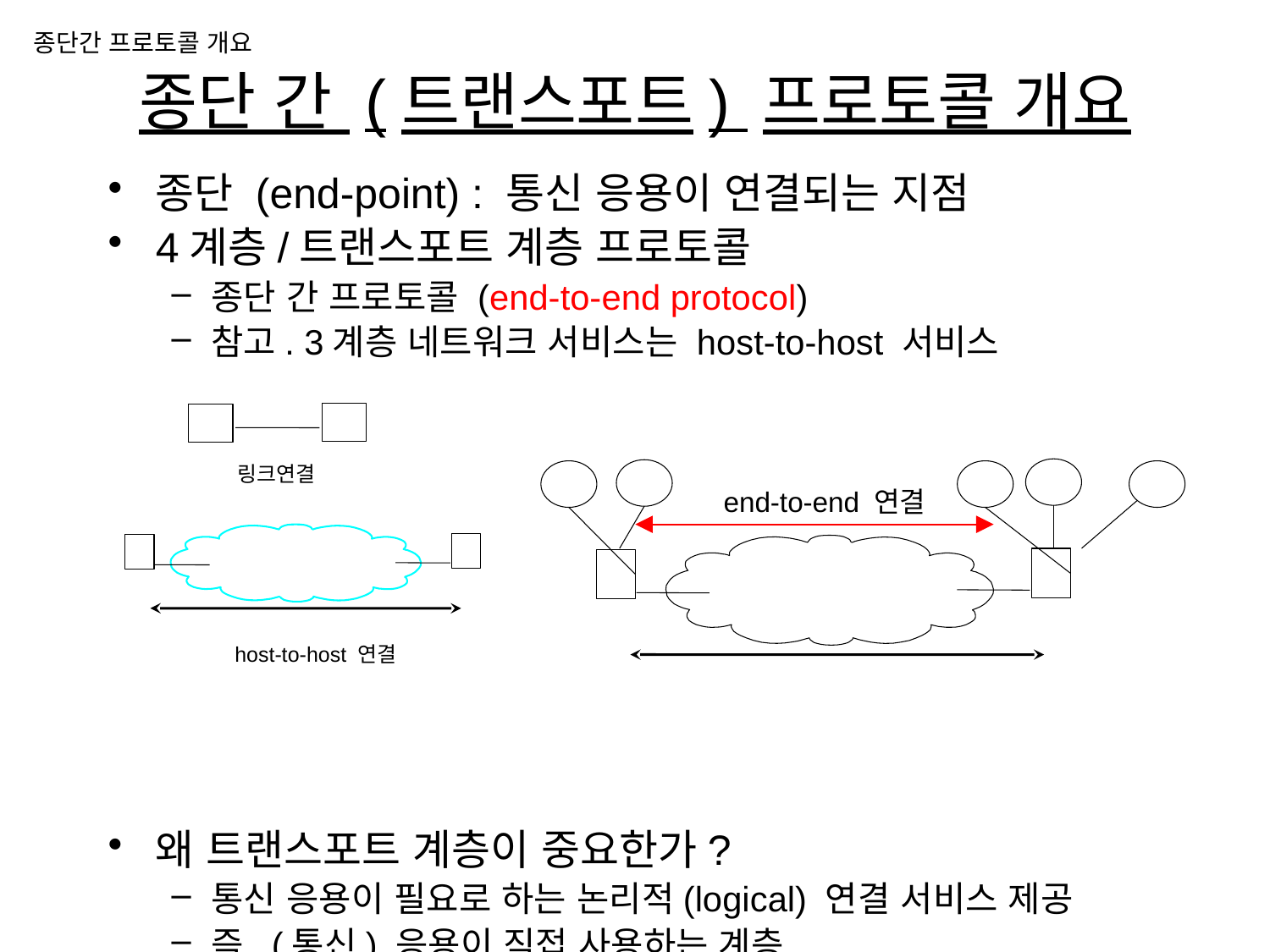

종단간 프로토콜 개요
# 종단 간 (트랜스포트) 프로토콜 개요
종단 (end-point) : 통신 응용이 연결되는 지점
4계층/트랜스포트 계층 프로토콜
종단 간 프로토콜 (end-to-end protocol)
참고. 3계층 네트워크 서비스는 host-to-host 서비스

왜 트랜스포트 계층이 중요한가?
통신 응용이 필요로 하는 논리적(logical) 연결 서비스 제공
즉, (통신) 응용이 직접 사용하는 계층
응용이 통신의 복잡성에서 해방되기 위해서는, 트랜스포트 계층이 모든 문제를 해결해서 서비스로 제공되어야 한다.

링크연결

end-to-end 연결

host-to-host 연결